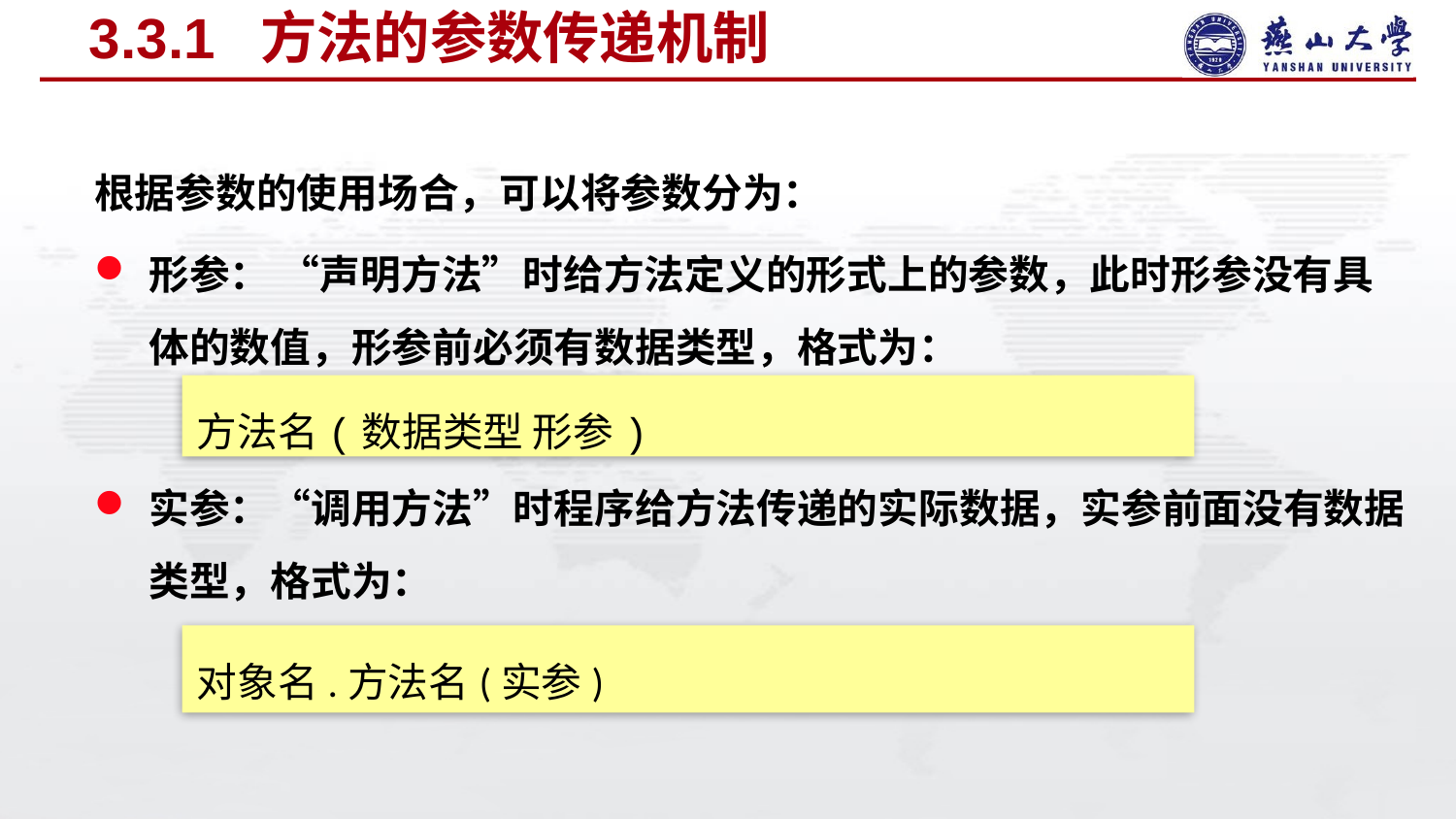

# 3.3.1  方法的参数传递机制
根据参数的使用场合，可以将参数分为：
形参： “声明方法”时给方法定义的形式上的参数，此时形参没有具体的数值，形参前必须有数据类型，格式为：

实参：“调用方法”时程序给方法传递的实际数据，实参前面没有数据类型，格式为：

方法名(数据类型 形参)
对象名.方法名(实参)